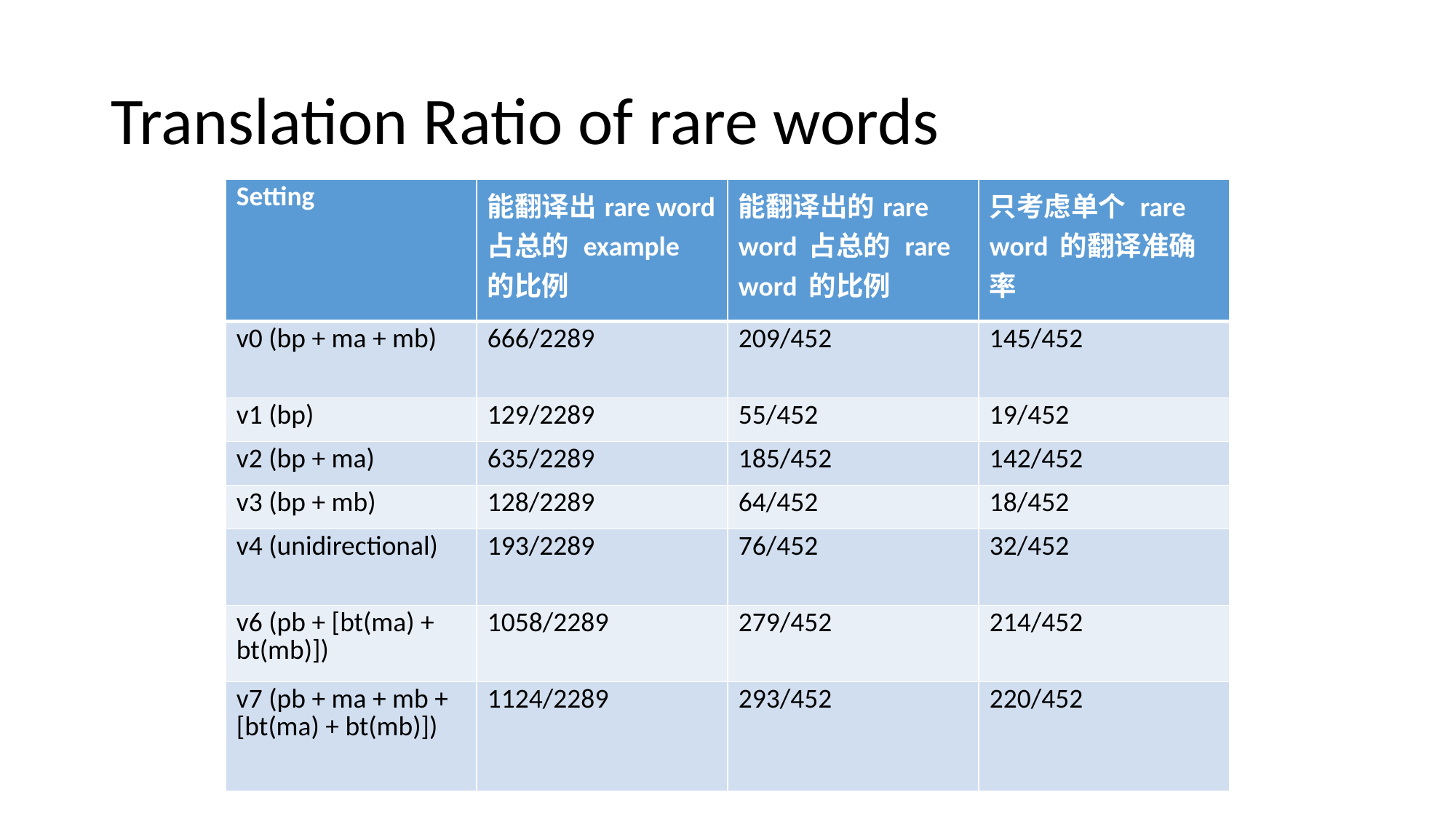

# Translation Ratio of rare words
| Setting | 能翻译出rare word 占总的 example 的比例 | 能翻译出的rare word 占总的 rare word 的比例 | 只考虑单个 rare word 的翻译准确率 |
| --- | --- | --- | --- |
| v0 (bp + ma + mb) | 666/2289 | 209/452 | 145/452 |
| v1 (bp) | 129/2289 | 55/452 | 19/452 |
| v2 (bp + ma) | 635/2289 | 185/452 | 142/452 |
| v3 (bp + mb) | 128/2289 | 64/452 | 18/452 |
| v4 (unidirectional) | 193/2289 | 76/452 | 32/452 |
| v6 (pb + [bt(ma) + bt(mb)]) | 1058/2289 | 279/452 | 214/452 |
| v7 (pb + ma + mb + [bt(ma) + bt(mb)]) | 1124/2289 | 293/452 | 220/452 |